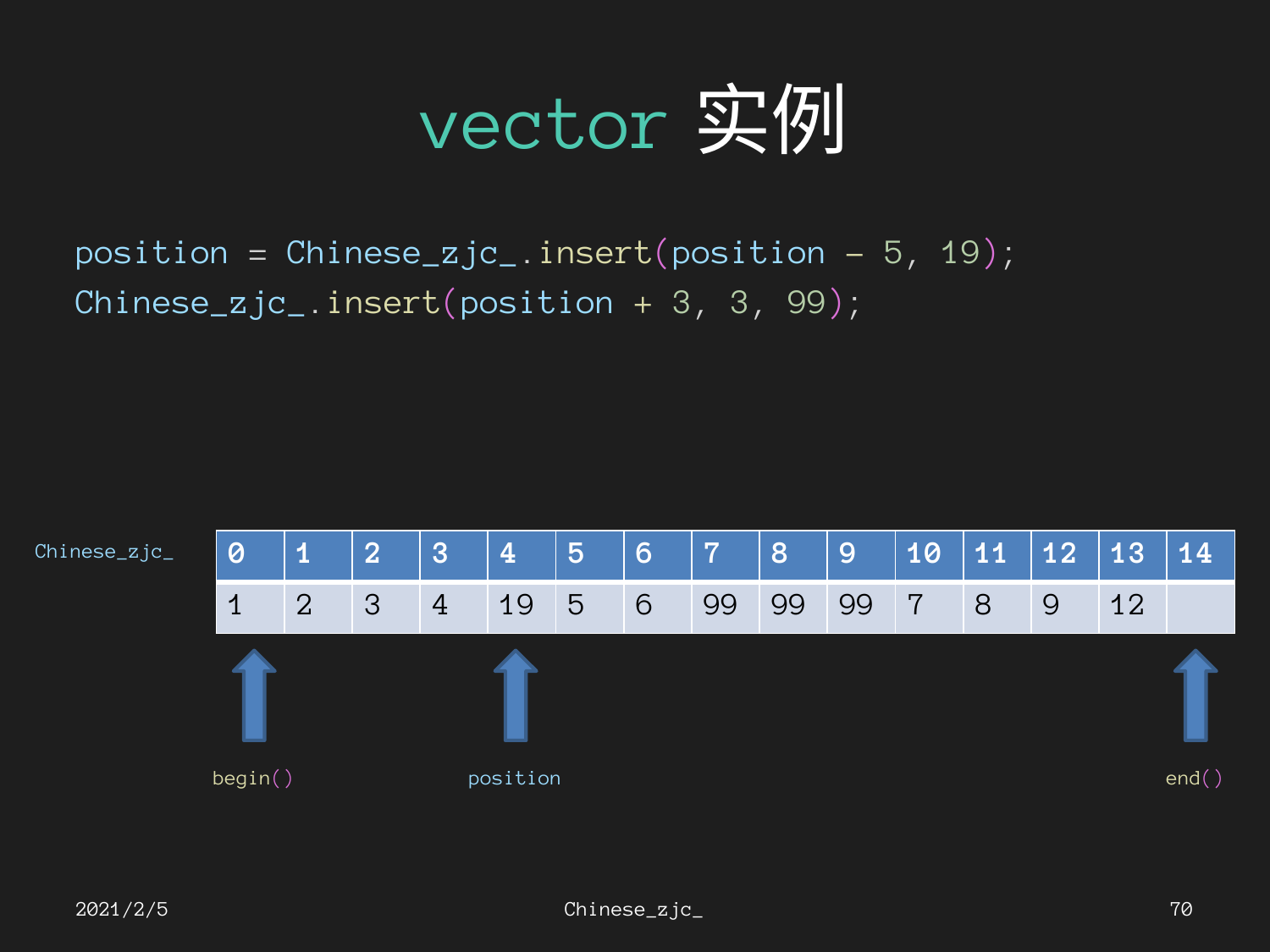

# vector实例
position = Chinese_zjc_.insert(position - 5, 19);
Chinese_zjc_.insert(position + 3, 3, 99);
Chinese_zjc_
| 0 | 1 | 2 | 3 | 4 | 5 | 6 | 7 | 8 | 9 | 10 | 11 | 12 | 13 | 14 |
| --- | --- | --- | --- | --- | --- | --- | --- | --- | --- | --- | --- | --- | --- | --- |
| 1 | 2 | 3 | 4 | 19 | 5 | 6 | 99 | 99 | 99 | 7 | 8 | 9 | 12 |  |

begin()

position

end()
2021/2/5
Chinese_zjc_
70